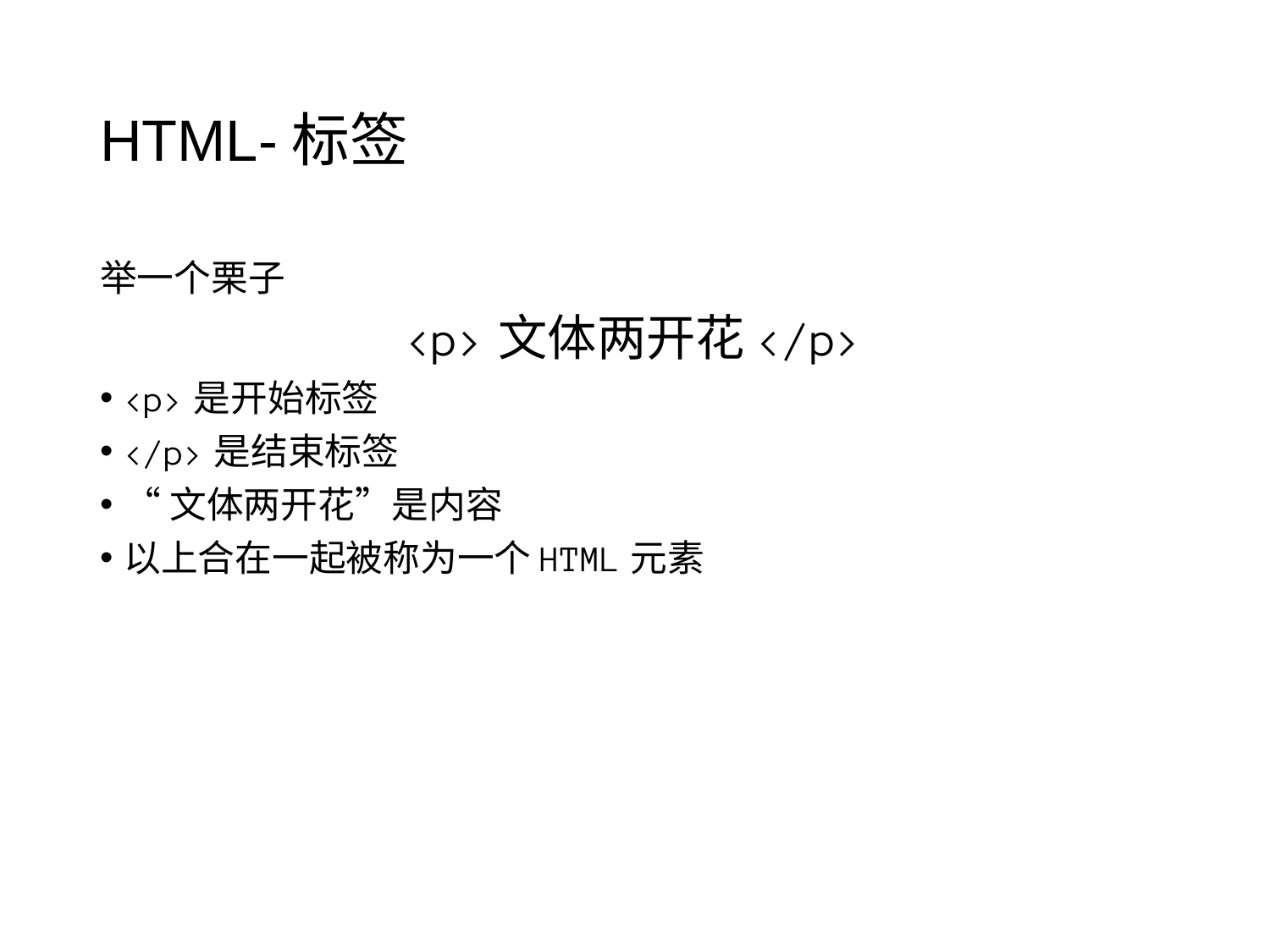

# HTML-标签
举一个栗子
<p>文体两开花</p>
<p>是开始标签
</p>是结束标签
“文体两开花”是内容
以上合在一起被称为一个HTML元素